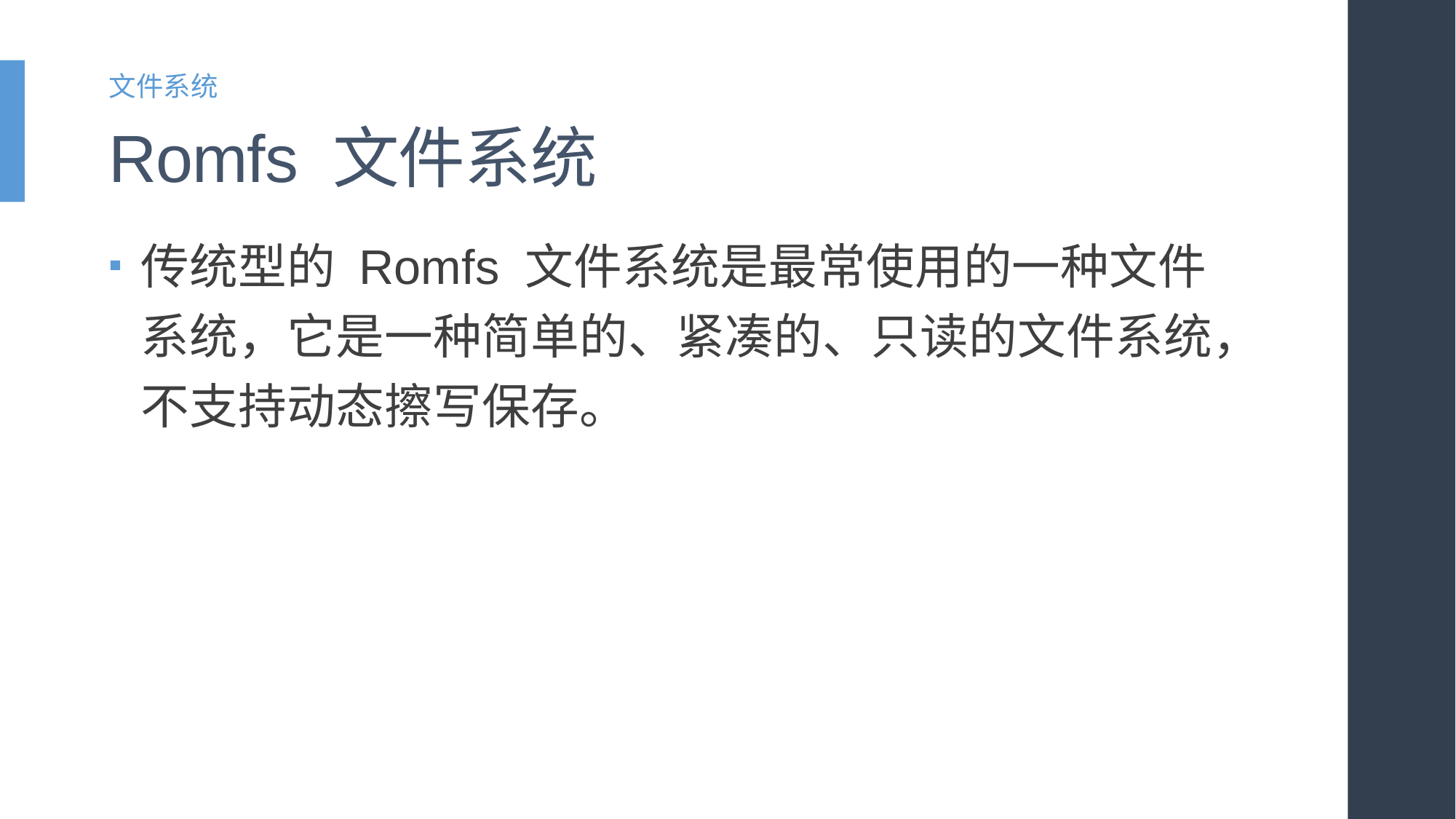

文件系统
# Romfs 文件系统
传统型的 Romfs 文件系统是最常使用的一种文件系统，它是一种简单的、紧凑的、只读的文件系统，不支持动态擦写保存。